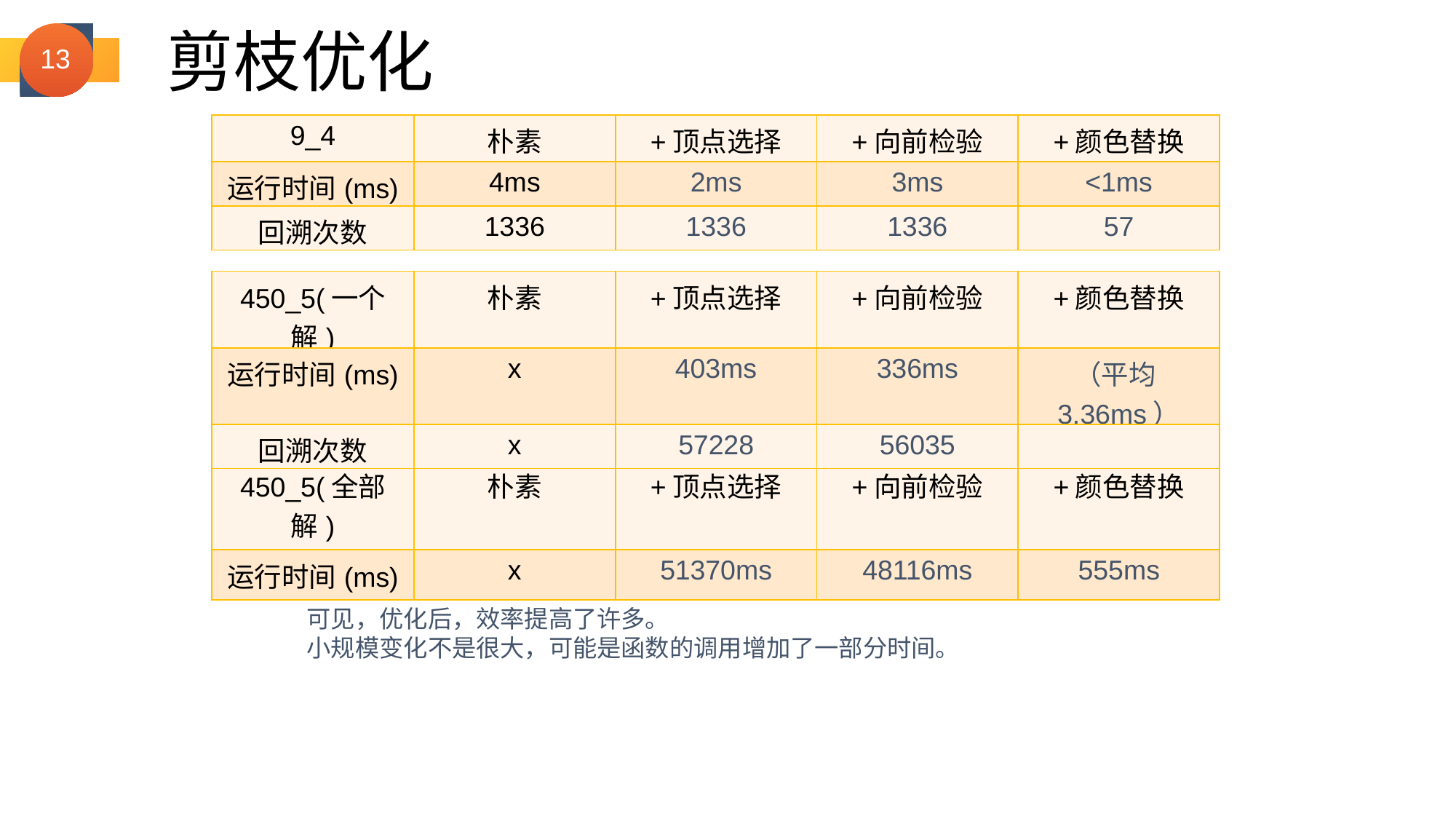

剪枝优化
| 9\_4 | 朴素 | +顶点选择 | +向前检验 | +颜色替换 |
| --- | --- | --- | --- | --- |
| 运行时间(ms) | 4ms | 2ms | 3ms | <1ms |
| 回溯次数 | 1336 | 1336 | 1336 | 57 |
| 450\_5(一个解) | 朴素 | +顶点选择 | +向前检验 | +颜色替换 |
| --- | --- | --- | --- | --- |
| 运行时间(ms) | x | 403ms | 336ms | （平均3.36ms） |
| 回溯次数 | x | 57228 | 56035 |  |
| 450\_5(全部解) | 朴素 | +顶点选择 | +向前检验 | +颜色替换 |
| --- | --- | --- | --- | --- |
| 运行时间(ms) | x | 51370ms | 48116ms | 555ms |
可见，优化后，效率提高了许多。
小规模变化不是很大，可能是函数的调用增加了一部分时间。